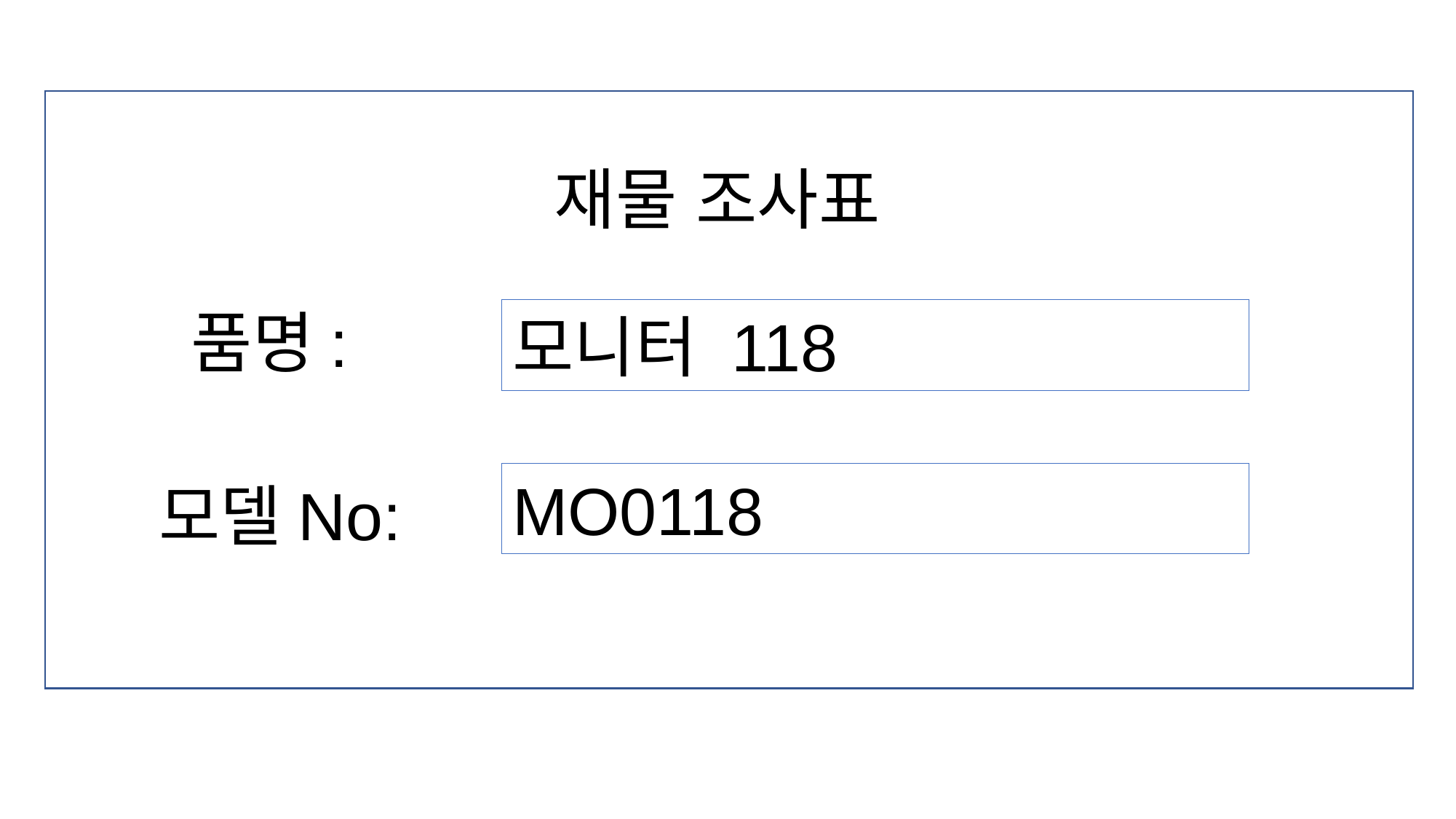

재물 조사표
품명:
모니터 118
MO0118
모델No: